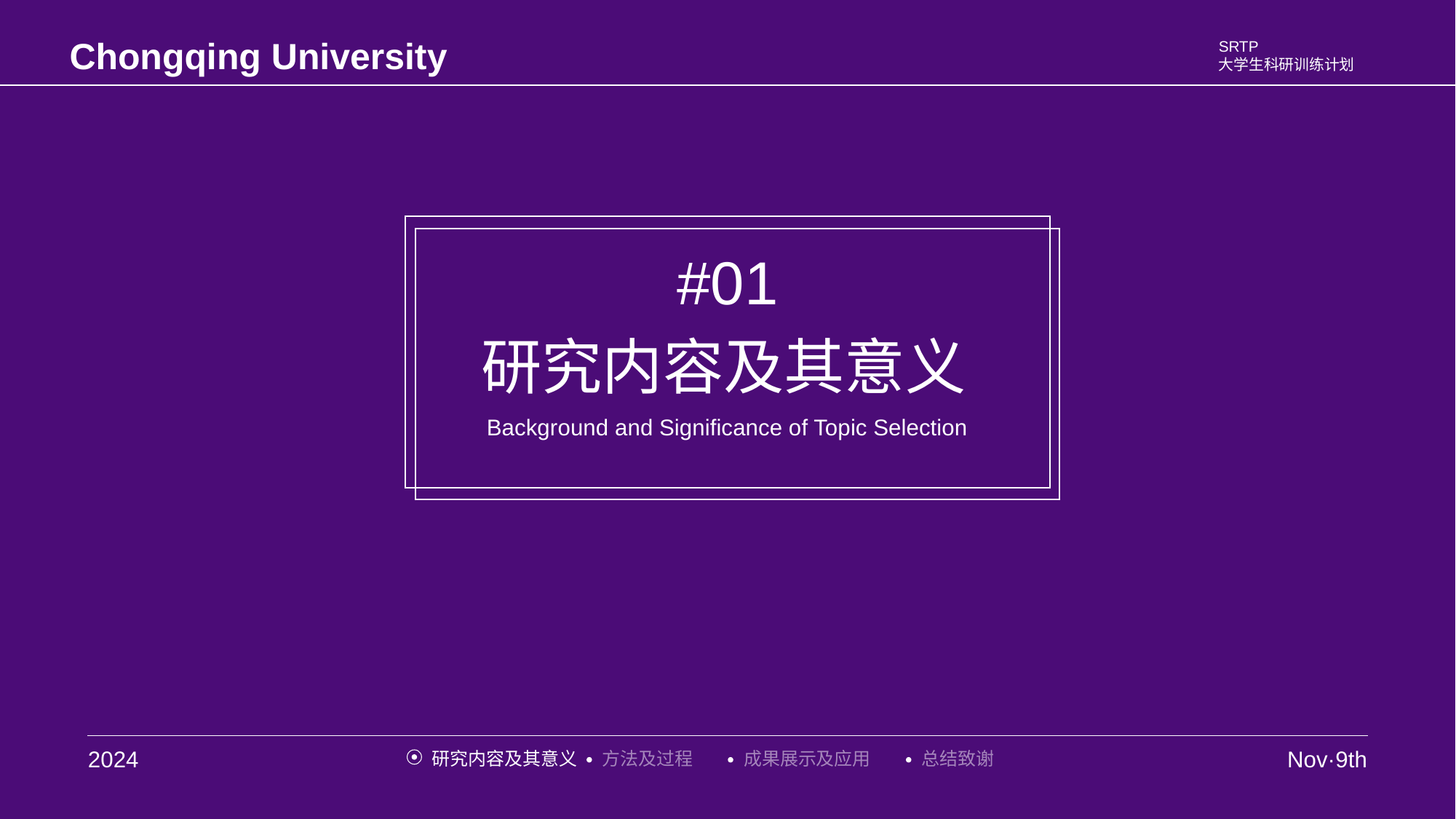

#01
研究内容及其意义
Background and Significance of Topic Selection
2024
Nov·9th
研究内容及其意义
方法及过程
成果展示及应用
总结致谢